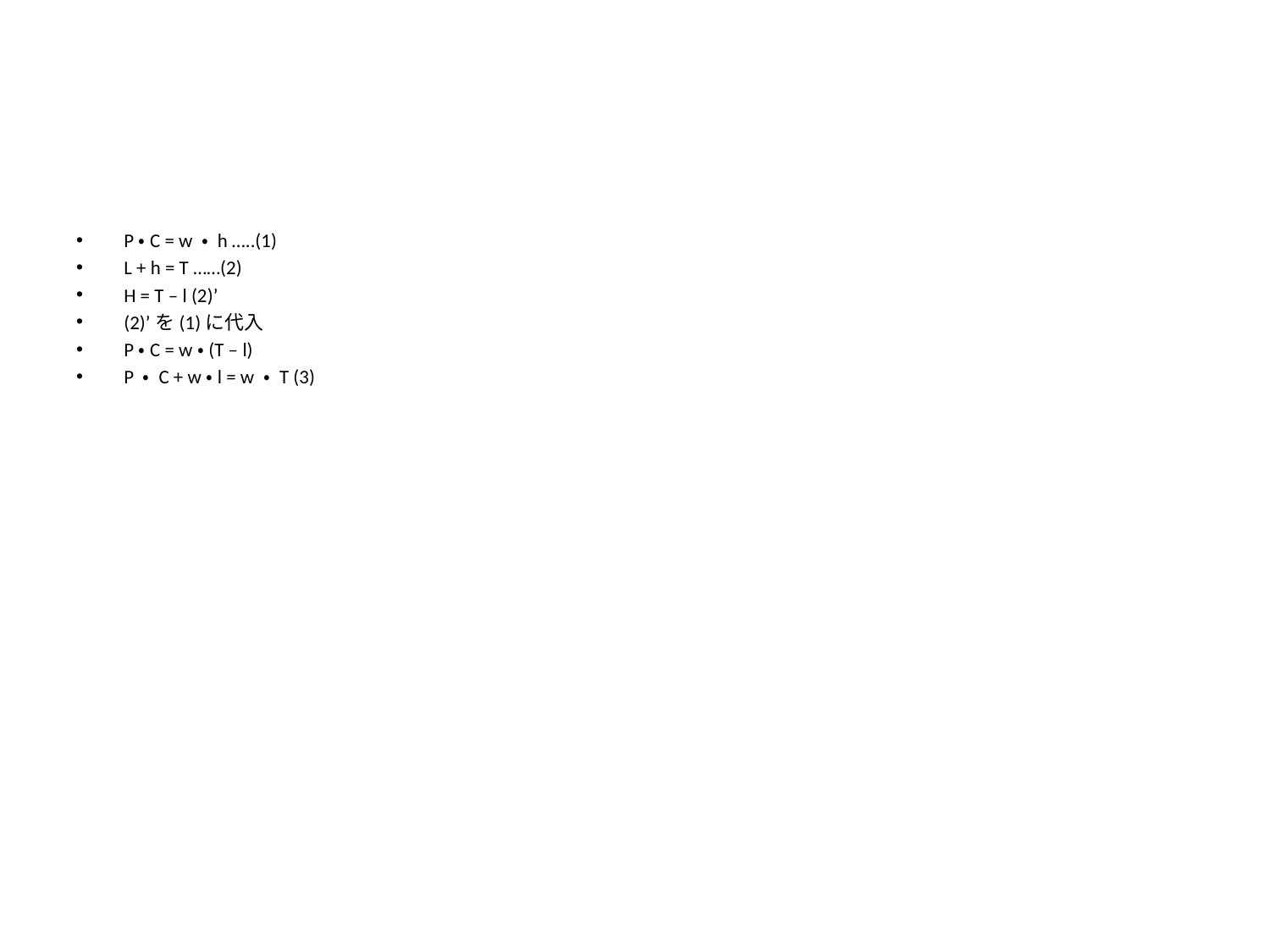

#
P・C = w ・ h …..(1)
L + h = T ……(2)
H = T – l (2)’
(2)’を(1)に代入
P・C = w・(T – l)
P ・ C + w・l = w ・ T (3)